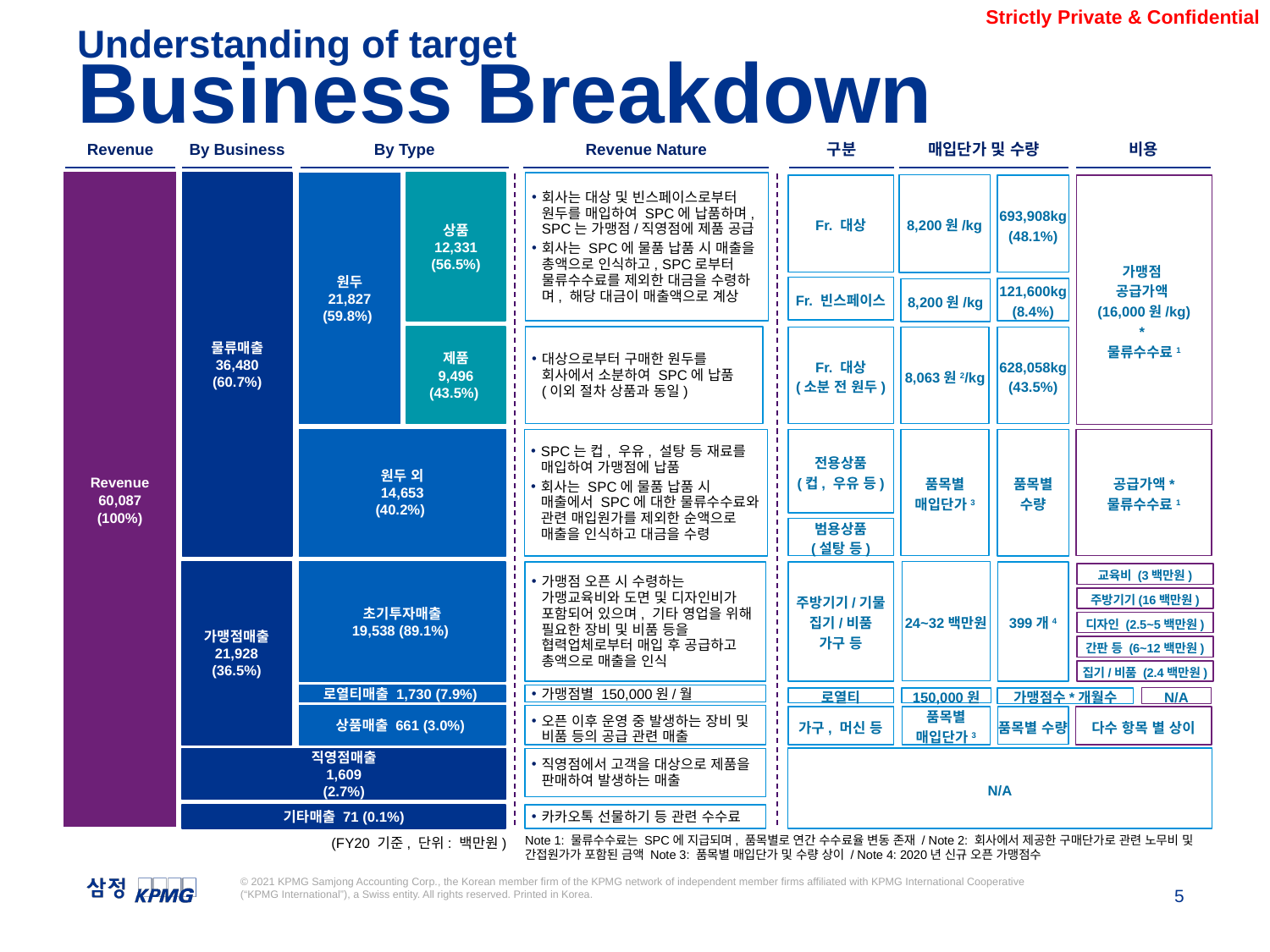

Understanding of target
Business Breakdown
구분
Revenue
By Business
By Type
Revenue Nature
매입단가 및 수량
비용
회사는 대상 및 빈스페이스로부터 원두를 매입하여 SPC에 납품하며, SPC는 가맹점/직영점에 제품 공급
회사는 SPC에 물품 납품 시 매출을 총액으로 인식하고, SPC로부터 물류수수료를 제외한 대금을 수령하며, 해당 대금이 매출액으로 계상
물류매출
36,480
(60.7%)
상품
12,331
(56.5%)
Revenue
60,087
(100%)
원두
21,827
(59.8%)
8,200원/kg

가맹점
공급가액
(16,000원/kg)
*
물류수수료1
693,908kg
(48.1%)
Fr. 대상
Fr. 빈스페이스
121,600kg
(8.4%)
8,200원/kg
제품
9,496
(43.5%)
대상으로부터 구매한 원두를 회사에서 소분하여 SPC에 납품 (이외 절차 상품과 동일)
Fr. 대상
(소분 전 원두)
8,063원2/kg
628,058kg
(43.5%)
원두 외
14,653
(40.2%)
SPC는 컵, 우유, 설탕 등 재료를 매입하여 가맹점에 납품
회사는 SPC에 물품 납품 시 매출에서 SPC에 대한 물류수수료와 관련 매입원가를 제외한 순액으로 매출을 인식하고 대금을 수령
전용상품
(컵, 우유 등)
품목별
매입단가3
공급가액*
물류수수료1
품목별
수량
범용상품
(설탕 등)
24~32백만원
가맹점 오픈 시 수령하는 가맹교육비와 도면 및 디자인비가 포함되어 있으며, 기타 영업을 위해 필요한 장비 및 비품 등을 협력업체로부터 매입 후 공급하고 총액으로 매출을 인식
주방기기/기물
집기/비품
가구 등
399개4
가맹점매출
21,928
(36.5%)
초기투자매출
19,538 (89.1%)
교육비 (3백만원)
주방기기(16백만원)
디자인 (2.5~5백만원)
간판 등 (6~12백만원)
집기/비품 (2.4백만원)
가맹점별 150,000원/월
로열티매출 1,730 (7.9%)
N/A
150,000원
로열티
가맹점수*개월수
상품매출 661 (3.0%)
오픈 이후 운영 중 발생하는 장비 및 비품 등의 공급 관련 매출
다수 항목 별 상이
품목별 수량
가구, 머신 등
품목별 매입단가3
N/A
직영점매출
1,609
(2.7%)
직영점에서 고객을 대상으로 제품을 판매하여 발생하는 매출
기타매출 71 (0.1%)
카카오톡 선물하기 등 관련 수수료
Note 1: 물류수수료는 SPC에 지급되며, 품목별로 연간 수수료율 변동 존재 / Note 2: 회사에서 제공한 구매단가로 관련 노무비 및 간접원가가 포함된 금액 Note 3: 품목별 매입단가 및 수량 상이 / Note 4: 2020년 신규 오픈 가맹점수
(FY20 기준, 단위: 백만원)